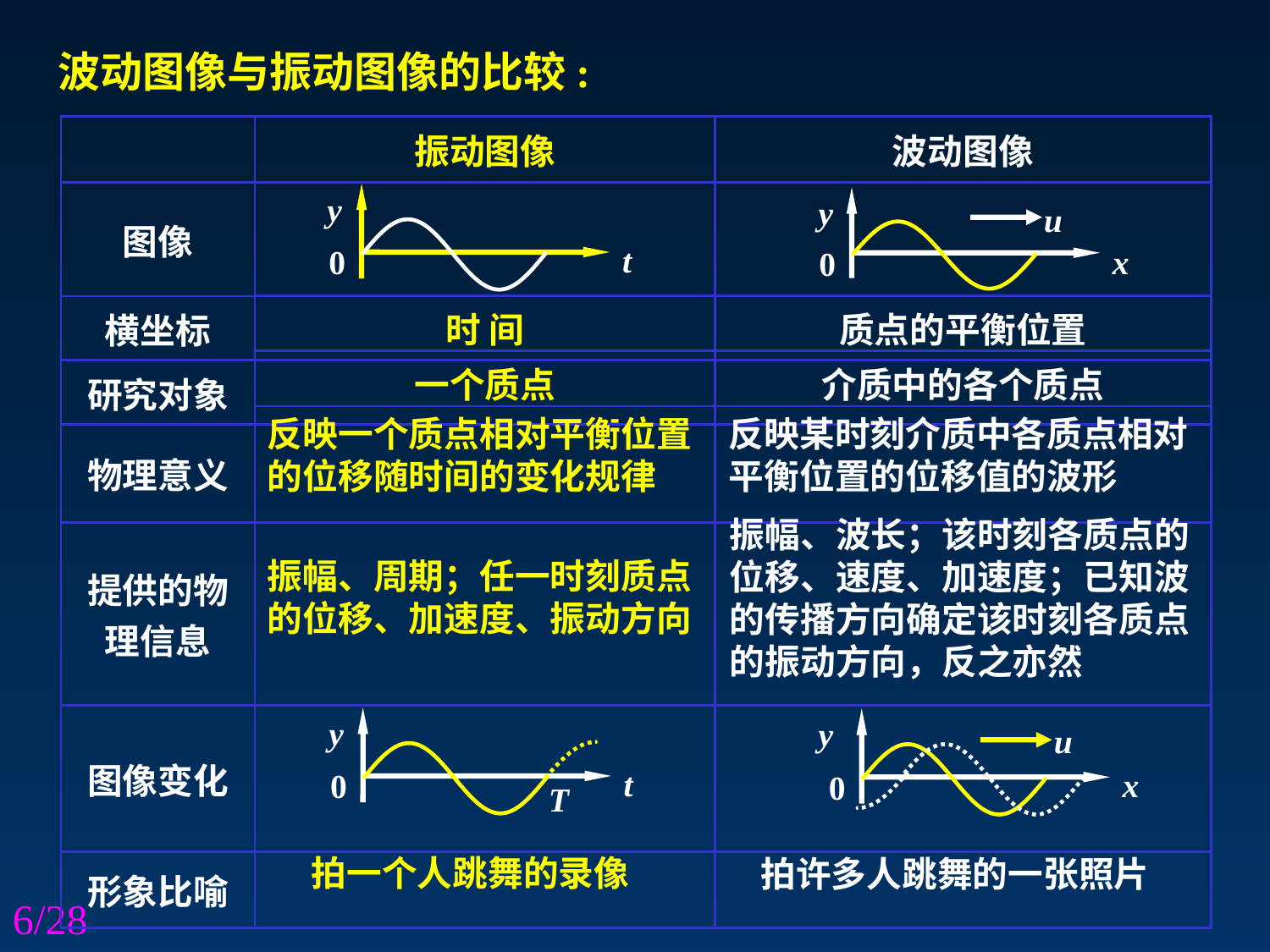

波动图像与振动图像的比较:
|  | 振动图像 | 波动图像 |
| --- | --- | --- |
| 图像 |  |  |
| 横坐标 |  |  |
| 研究对象 |  |  |
| 物理意义 |  |  |
| 提供的物理信息 |  |  |
| 图像变化 |  |  |
| 形象比喻 |  |  |
y

t
0

y

u

x
0

| 时 间 |
| --- |
| 一个质点 |
| 质点的平衡位置 |
| --- |
| 介质中的各个质点 |
反映一个质点相对平衡位置的位移随时间的变化规律
反映某时刻介质中各质点相对平衡位置的位移值的波形
振幅、波长；该时刻各质点的位移、速度、加速度；已知波的传播方向确定该时刻各质点的振动方向，反之亦然
振幅、周期；任一时刻质点的位移、加速度、振动方向

y

t
0
T

y

u

x
0

拍一个人跳舞的录像
拍许多人跳舞的一张照片
6/28